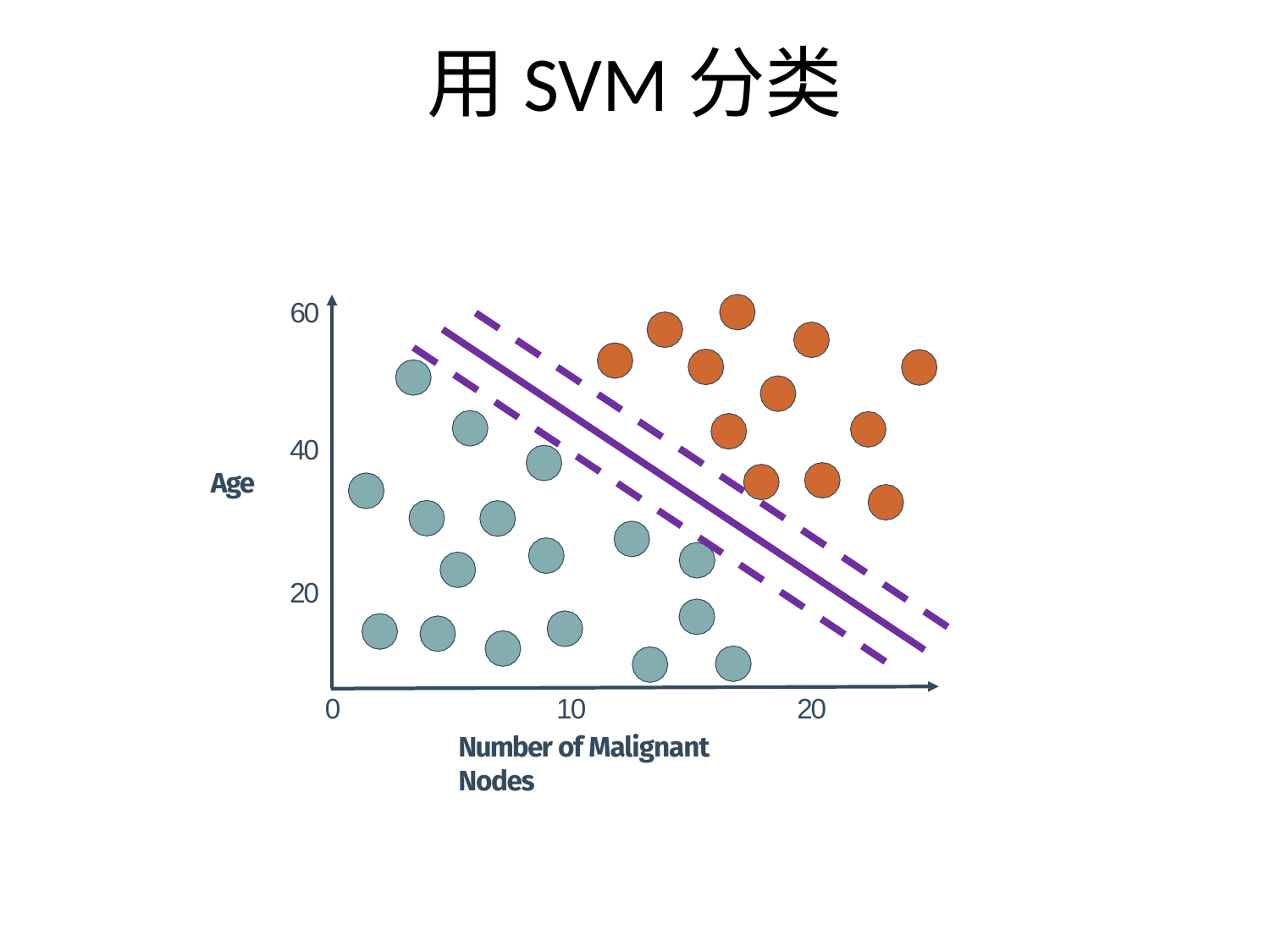

# 用SVM分类
60

40
Age

20

10
Number of Malignant Nodes
0
20
31